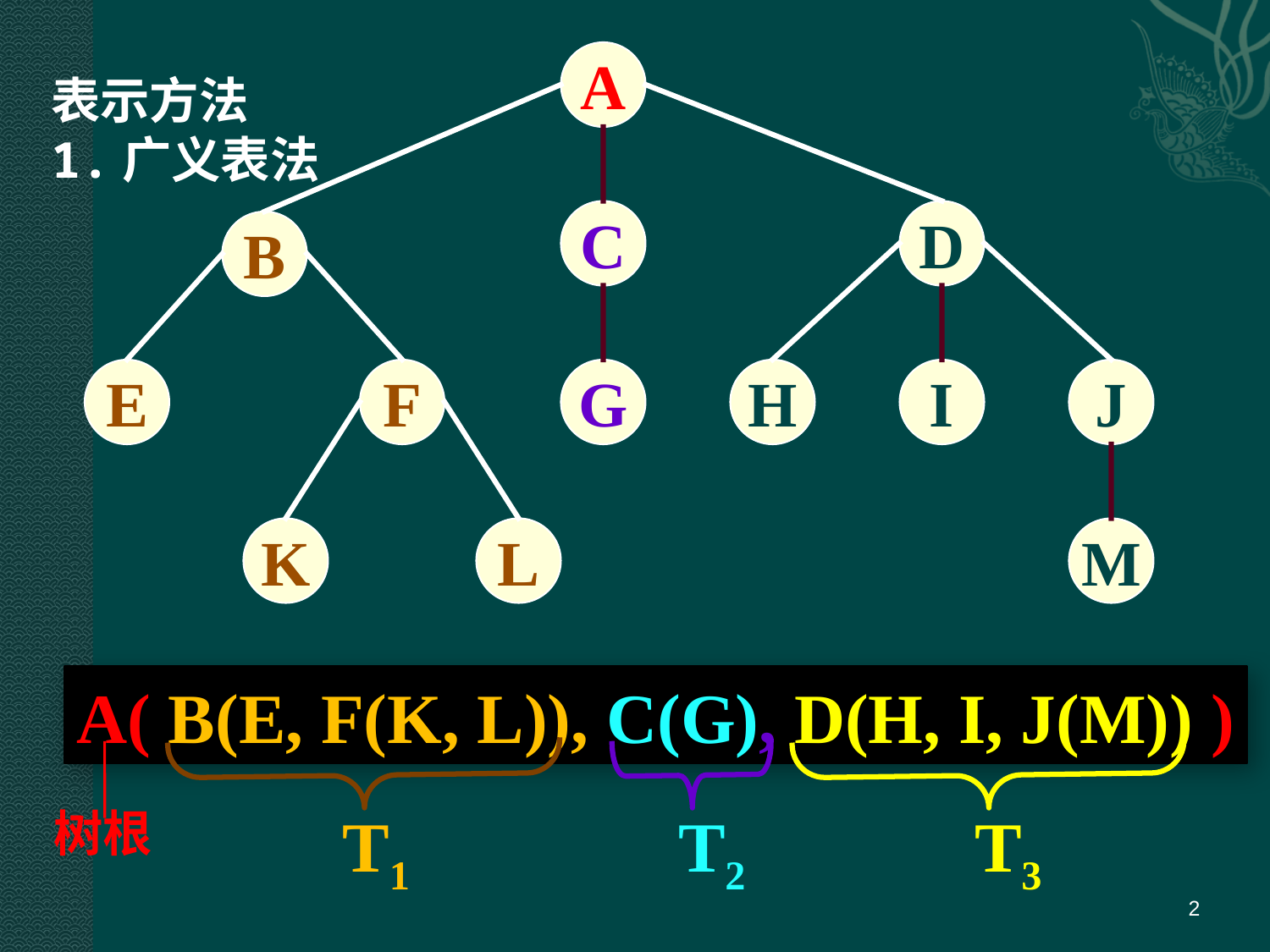

A
表示方法
1.广义表法

C
D
B

E
F
G
H
I
J

K
L
M

A( B(E, F(K, L)), C(G), D(H, I, J(M)) )

T1
T2
T3
树根
2